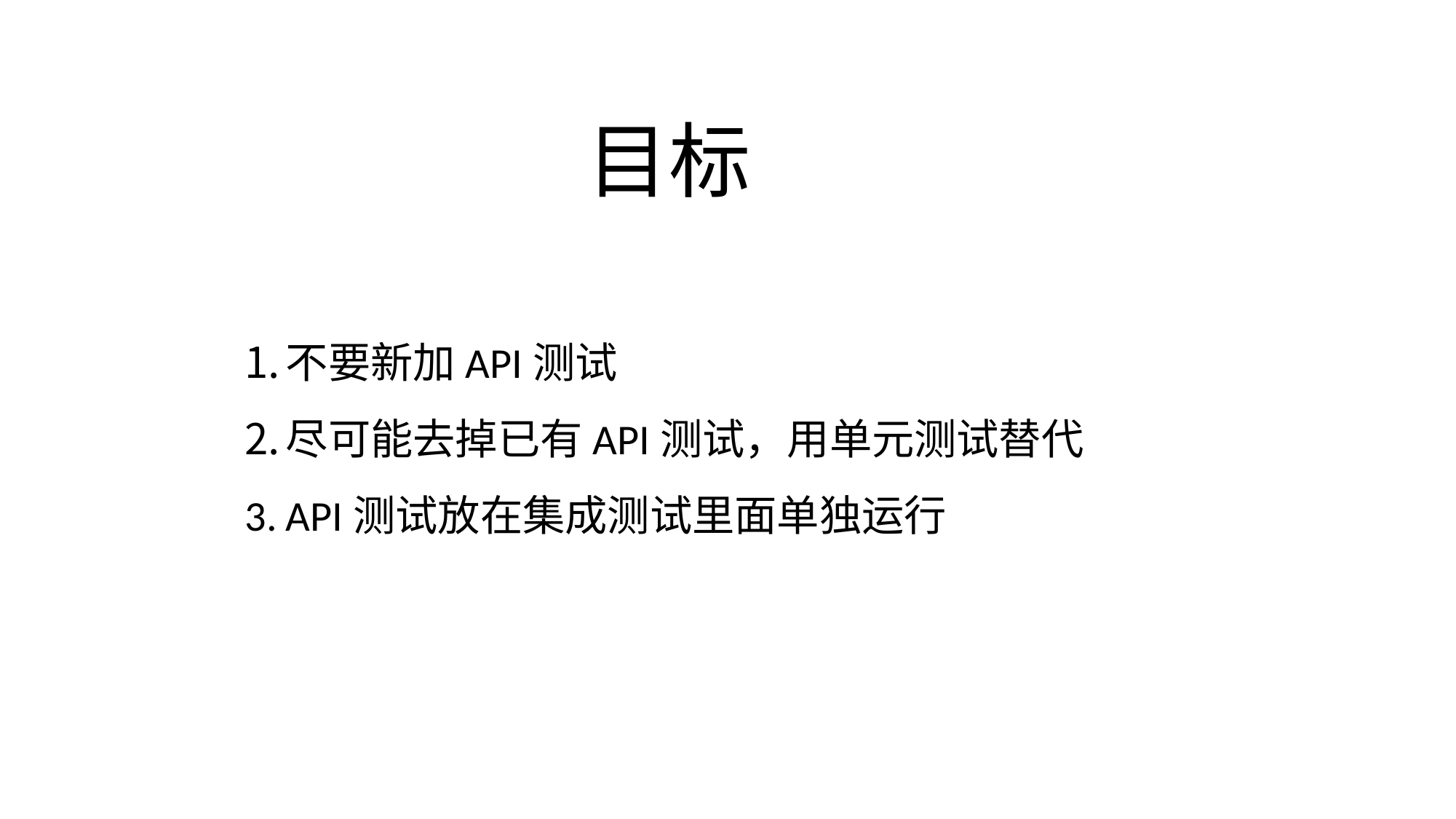

目标
不要新加API测试
尽可能去掉已有API测试，用单元测试替代
API测试放在集成测试里面单独运行